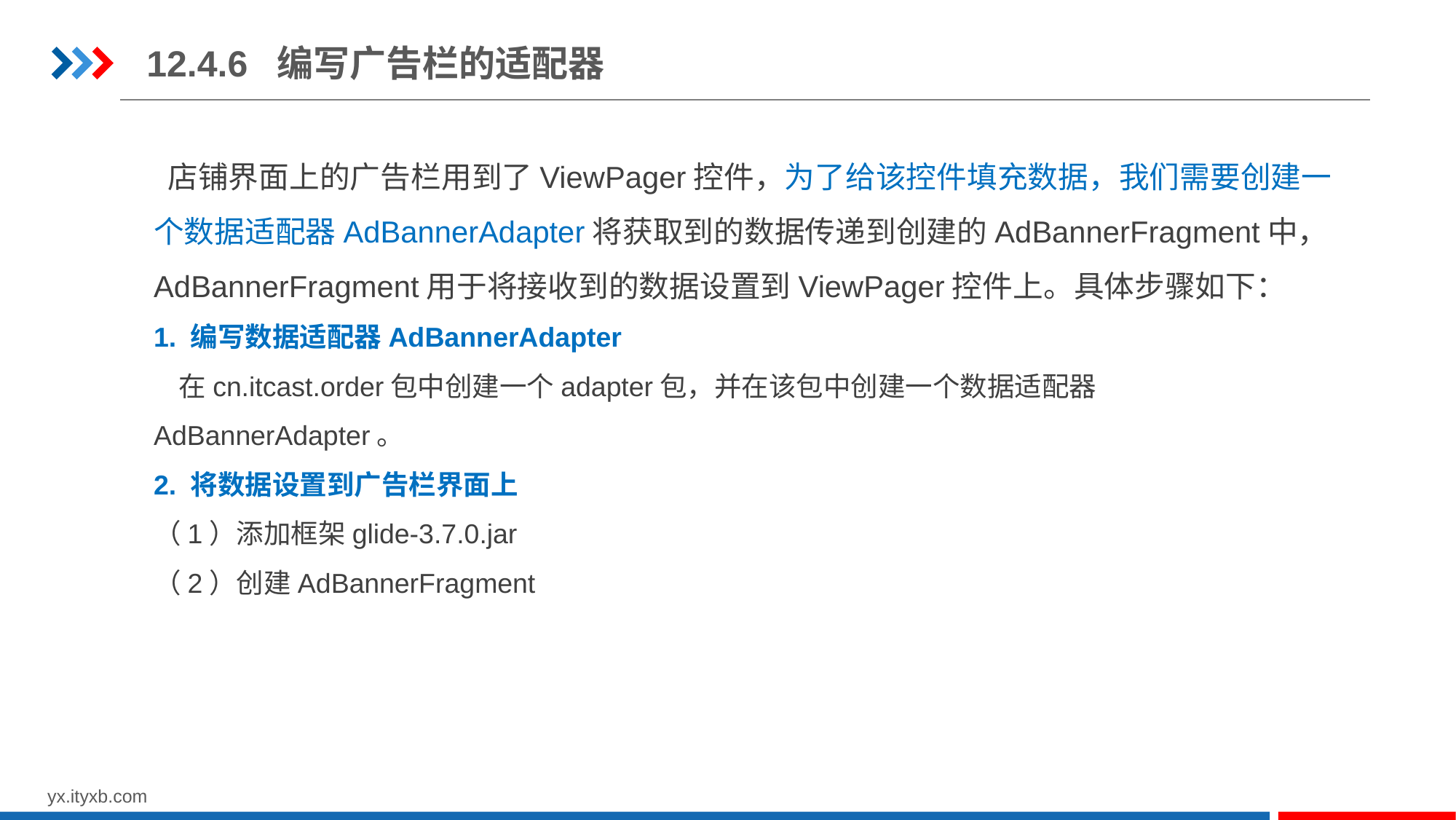

12.4.6  编写广告栏的适配器
 店铺界面上的广告栏用到了ViewPager控件，为了给该控件填充数据，我们需要创建一个数据适配器AdBannerAdapter将获取到的数据传递到创建的AdBannerFragment中，AdBannerFragment用于将接收到的数据设置到ViewPager控件上。具体步骤如下：
1. 编写数据适配器AdBannerAdapter
   在cn.itcast.order包中创建一个adapter包，并在该包中创建一个数据适配器AdBannerAdapter。
2. 将数据设置到广告栏界面上
（1）添加框架glide-3.7.0.jar
（2）创建AdBannerFragment